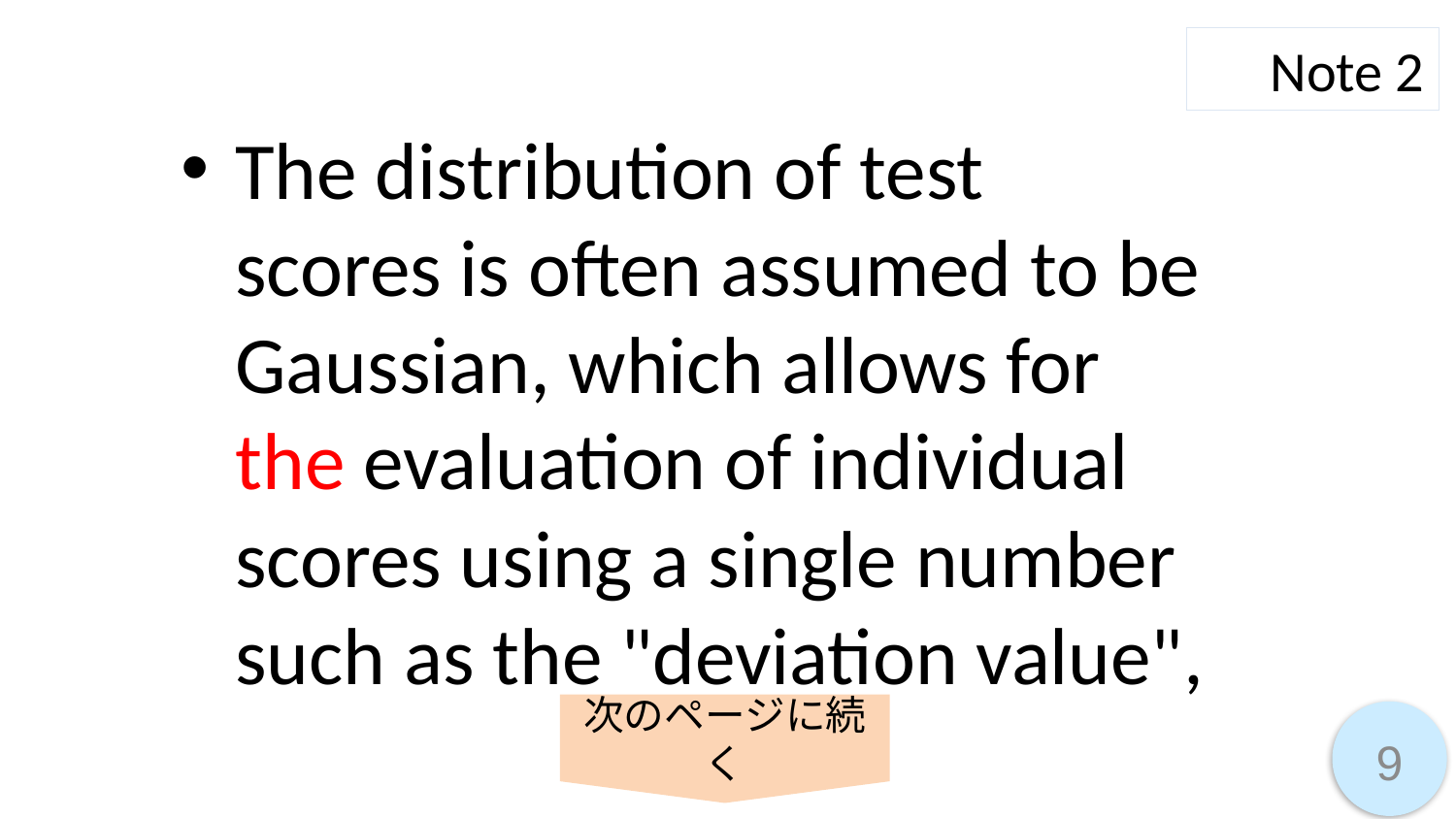

Note 2
The distribution of test scores is often assumed to be Gaussian, which allows for the evaluation of individual scores using a single number such as the "deviation value",
次のページに続く
9